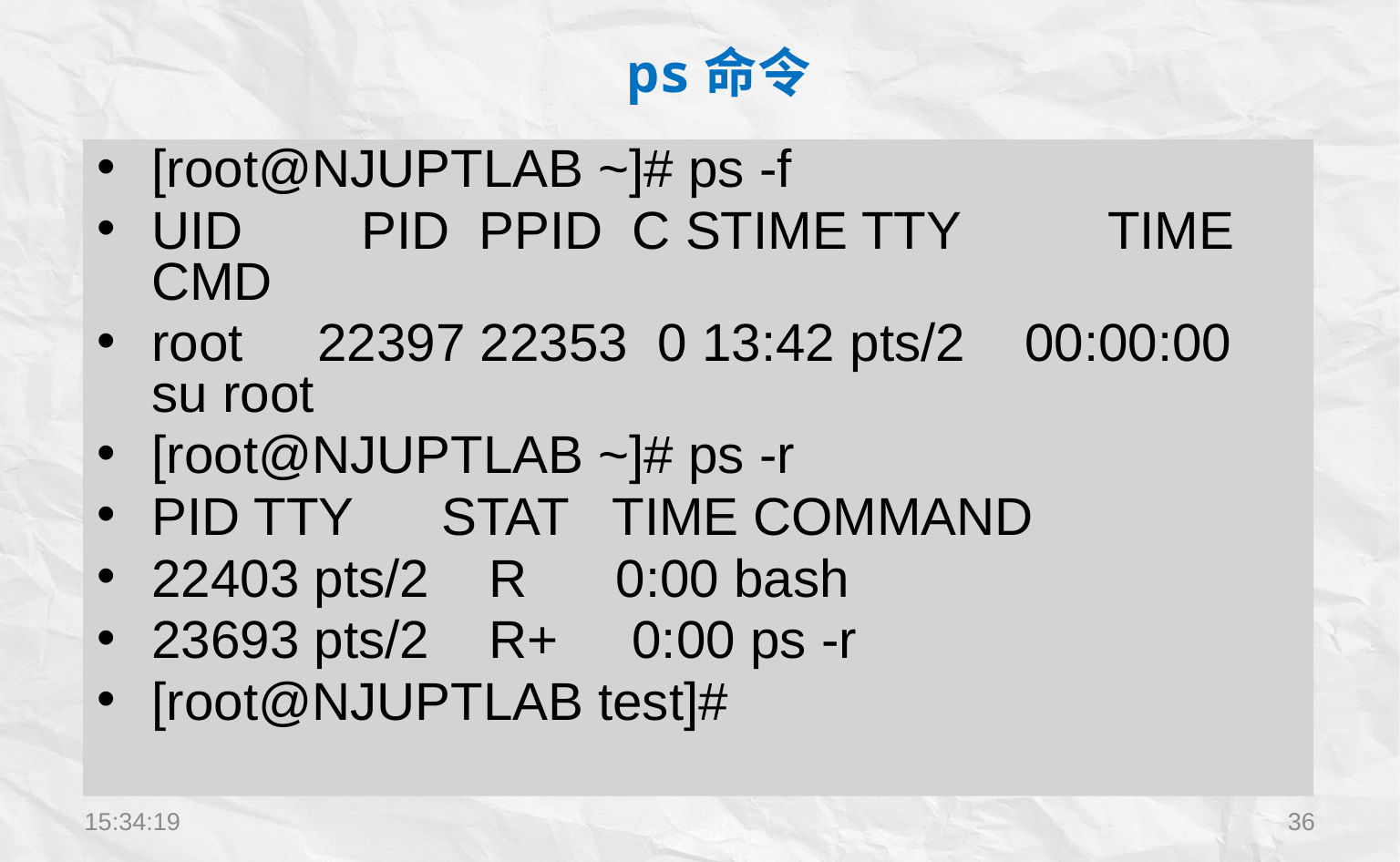

ps命令
[root@NJUPTLAB ~]# ps -f
UID        PID  PPID  C STIME TTY          TIME CMD
root     22397 22353  0 13:42 pts/2    00:00:00 su root
[root@NJUPTLAB ~]# ps -r
PID TTY      STAT   TIME COMMAND
22403 pts/2    R      0:00 bash
23693 pts/2    R+     0:00 ps -r
[root@NJUPTLAB test]#

【功能说明】：查看进程
【命令格式】：ps [参数]
【常用参数】：ps常用参数如下：
-e 显示所有进程
-f 全格式
-h 不显示标题
-l 长格式
-w 宽输出
-a 显示终端上的所有进程，包括其他用户的进程
-r 只显示正在运行的进程
-x 显示没有控制终端的进程
15:34:19
36